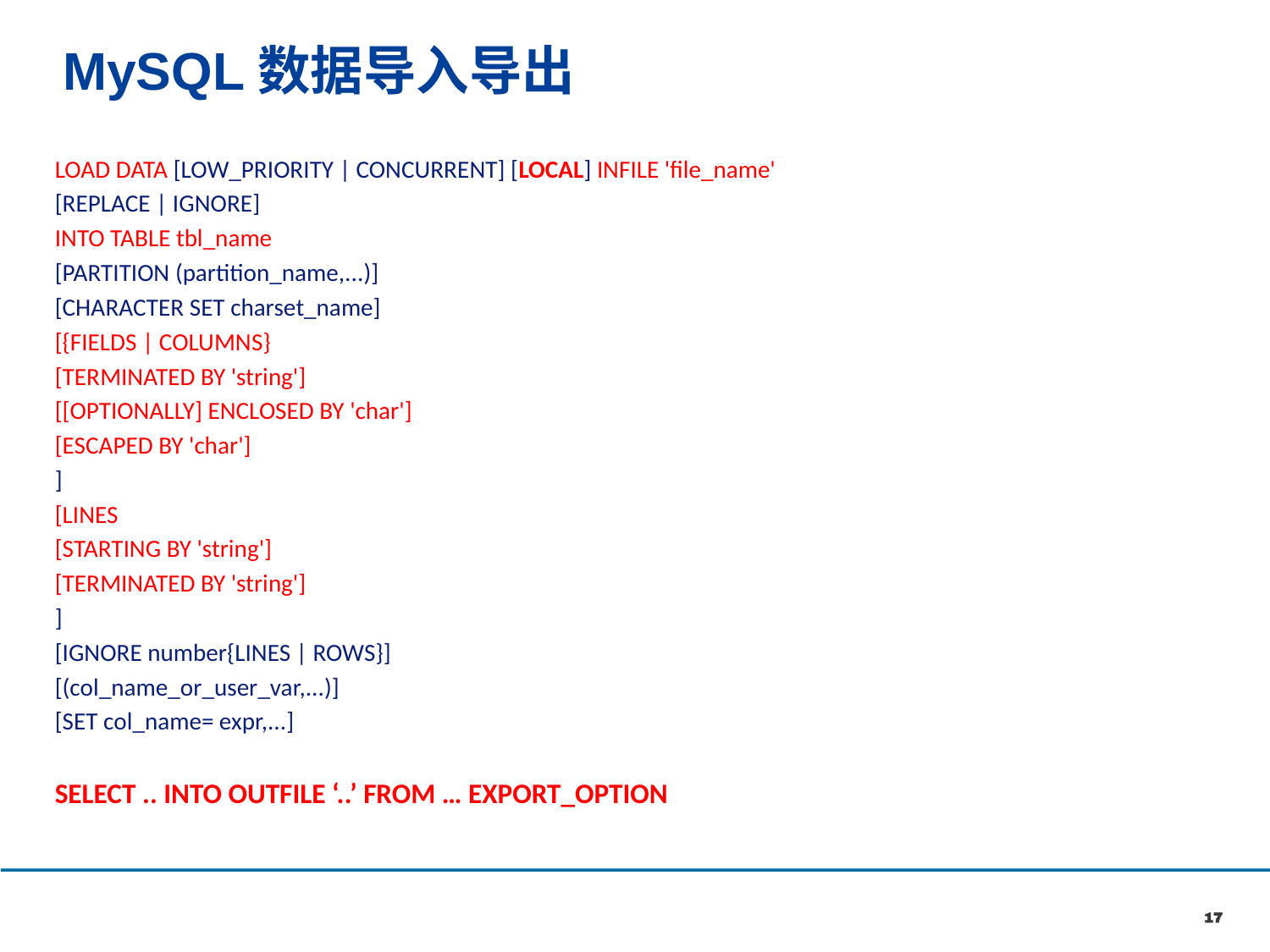

# MySQL数据导入导出
LOAD DATA [LOW_PRIORITY | CONCURRENT] [LOCAL] INFILE 'file_name'
[REPLACE | IGNORE]
INTO TABLE tbl_name
[PARTITION (partition_name,...)]
[CHARACTER SET charset_name]
[{FIELDS | COLUMNS}
[TERMINATED BY 'string']
[[OPTIONALLY] ENCLOSED BY 'char']
[ESCAPED BY 'char']
]
[LINES
[STARTING BY 'string']
[TERMINATED BY 'string']
]
[IGNORE number{LINES | ROWS}]
[(col_name_or_user_var,...)]
[SET col_name= expr,...]

SELECT .. INTO OUTFILE ‘..’ FROM … EXPORT_OPTION

17